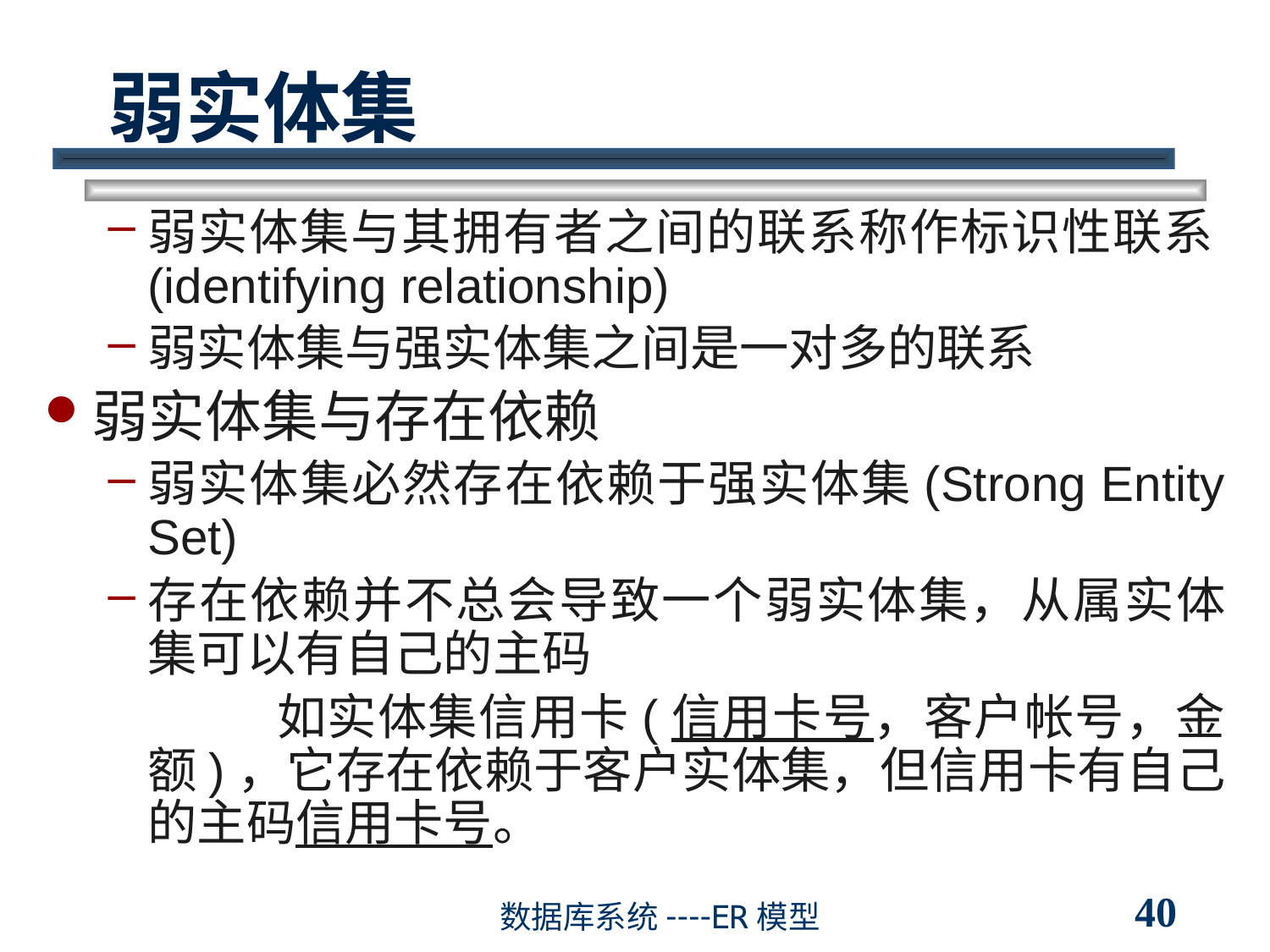

# 弱实体集
弱实体集与其拥有者之间的联系称作标识性联系(identifying relationship)
弱实体集与强实体集之间是一对多的联系
弱实体集与存在依赖
弱实体集必然存在依赖于强实体集(Strong Entity Set)
存在依赖并不总会导致一个弱实体集，从属实体集可以有自己的主码
		如实体集信用卡(信用卡号，客户帐号，金额)，它存在依赖于客户实体集，但信用卡有自己的主码信用卡号。
40
数据库系统----ER模型